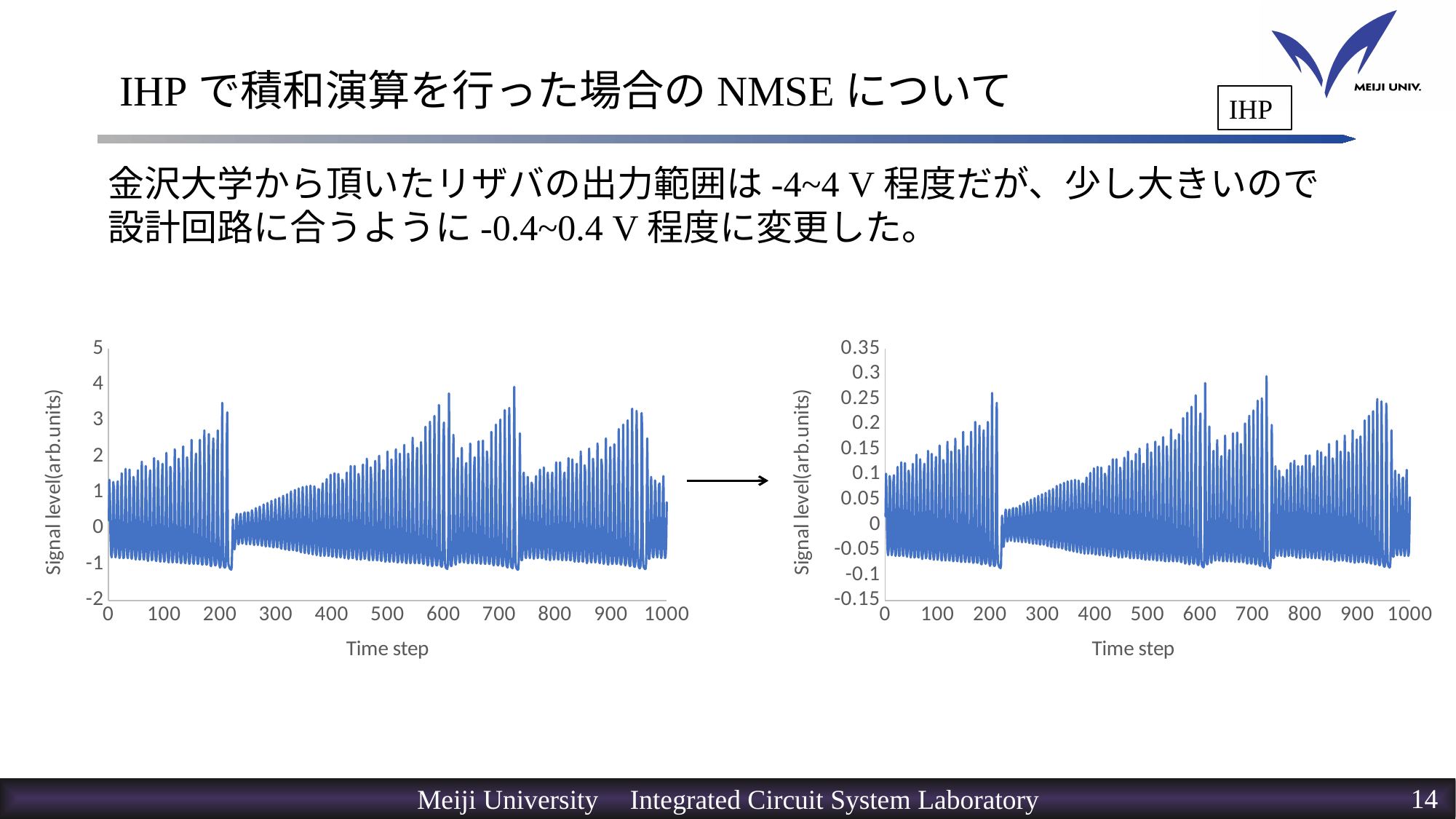

# IHPで積和演算を行った場合のNMSEについて
IHP
金沢大学から頂いたリザバの出力範囲は-4~4 V程度だが、少し大きいので設計回路に合うように-0.4~0.4 V程度に変更した。

### Chart

| Category | Target |
|---|---|

### Chart

| Category | Target |
|---|---|